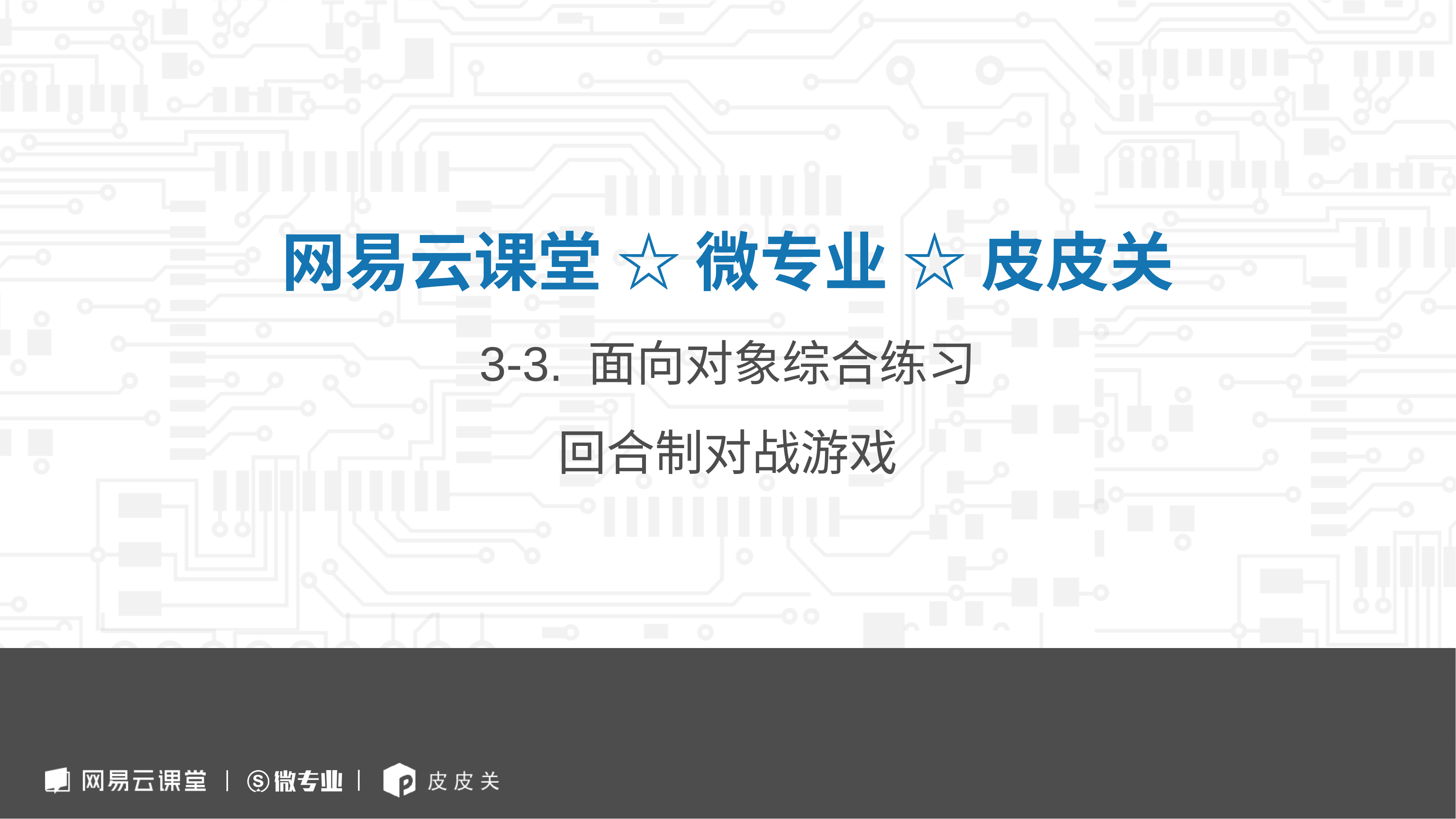

网易云课堂 ☆ 微专业 ☆ 皮皮关
3-3. 面向对象综合练习
回合制对战游戏